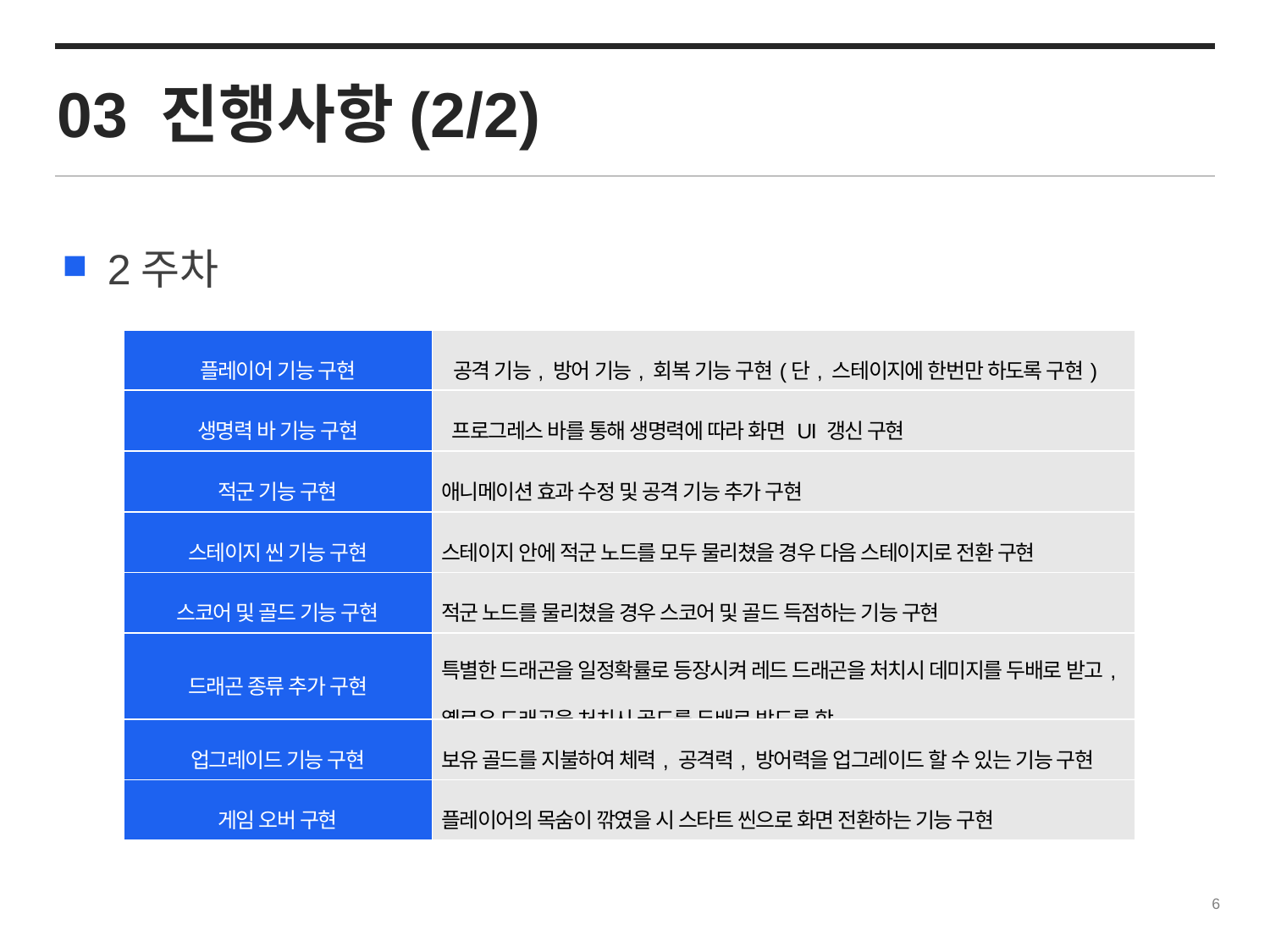

03 진행사항(2/2)
2주차

| 플레이어 기능 구현 | 공격 기능, 방어 기능, 회복 기능 구현(단, 스테이지에 한번만 하도록 구현) |
| --- | --- |
| 생명력 바 기능 구현 | 프로그레스 바를 통해 생명력에 따라 화면 UI 갱신 구현 |
| 적군 기능 구현 | 애니메이션 효과 수정 및 공격 기능 추가 구현 |
| 스테이지 씬 기능 구현 | 스테이지 안에 적군 노드를 모두 물리쳤을 경우 다음 스테이지로 전환 구현 |
| 스코어 및 골드 기능 구현 | 적군 노드를 물리쳤을 경우 스코어 및 골드 득점하는 기능 구현 |
| 드래곤 종류 추가 구현 | 특별한 드래곤을 일정확률로 등장시켜 레드 드래곤을 처치시 데미지를 두배로 받고, 옐로우 드래곤을 처치시 골드를 두배로 받도록 함 |
| 업그레이드 기능 구현 | 보유 골드를 지불하여 체력, 공격력, 방어력을 업그레이드 할 수 있는 기능 구현 |
| 게임 오버 구현 | 플레이어의 목숨이 깎였을 시 스타트 씬으로 화면 전환하는 기능 구현 |